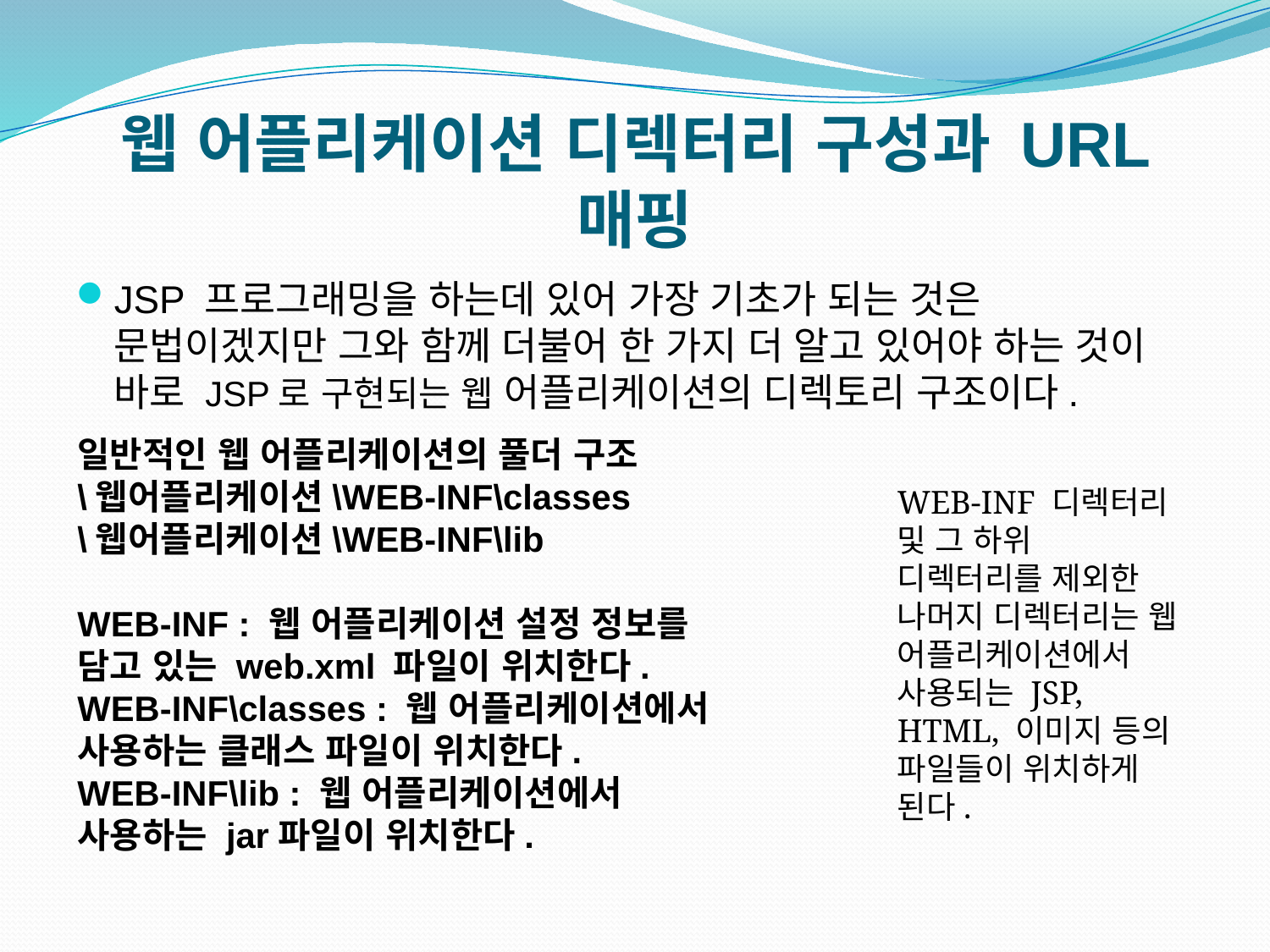

# 웹 어플리케이션 디렉터리 구성과 URL 매핑
JSP 프로그래밍을 하는데 있어 가장 기초가 되는 것은 문법이겠지만 그와 함께 더불어 한 가지 더 알고 있어야 하는 것이 바로 JSP로 구현되는 웹 어플리케이션의 디렉토리 구조이다.
일반적인 웹 어플리케이션의 풀더 구조
\웹어플리케이션\WEB-INF\classes
\웹어플리케이션\WEB-INF\lib
WEB-INF : 웹 어플리케이션 설정 정보를 담고 있는 web.xml 파일이 위치한다.
WEB-INF\classes : 웹 어플리케이션에서 사용하는 클래스 파일이 위치한다.
WEB-INF\lib : 웹 어플리케이션에서 사용하는 jar파일이 위치한다.
WEB-INF 디렉터리 및 그 하위 디렉터리를 제외한 나머지 디렉터리는 웹 어플리케이션에서 사용되는 JSP, HTML, 이미지 등의 파일들이 위치하게 된다.